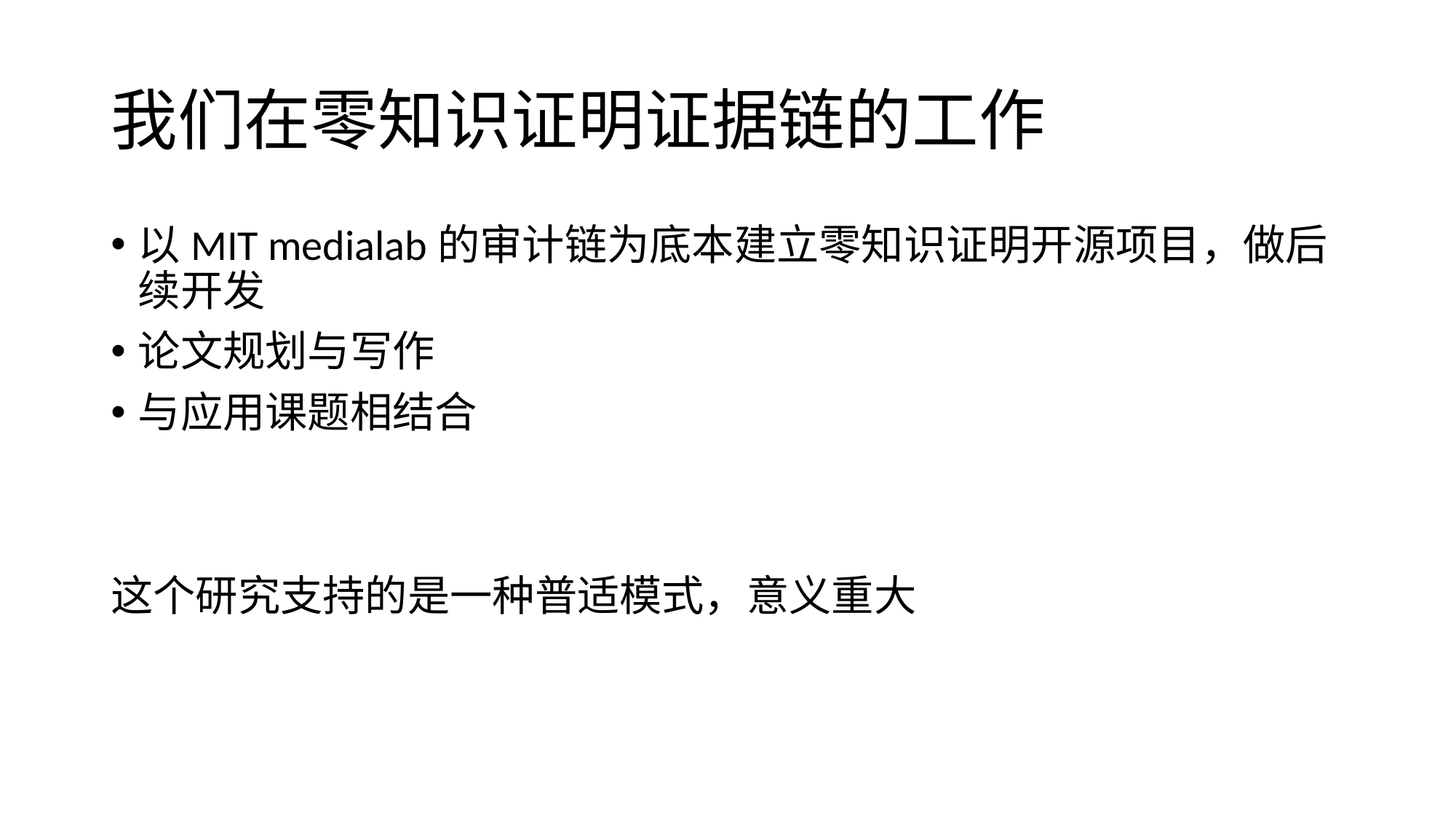

# 我们在零知识证明证据链的工作
以MIT medialab的审计链为底本建立零知识证明开源项目，做后续开发
论文规划与写作
与应用课题相结合

这个研究支持的是一种普适模式，意义重大